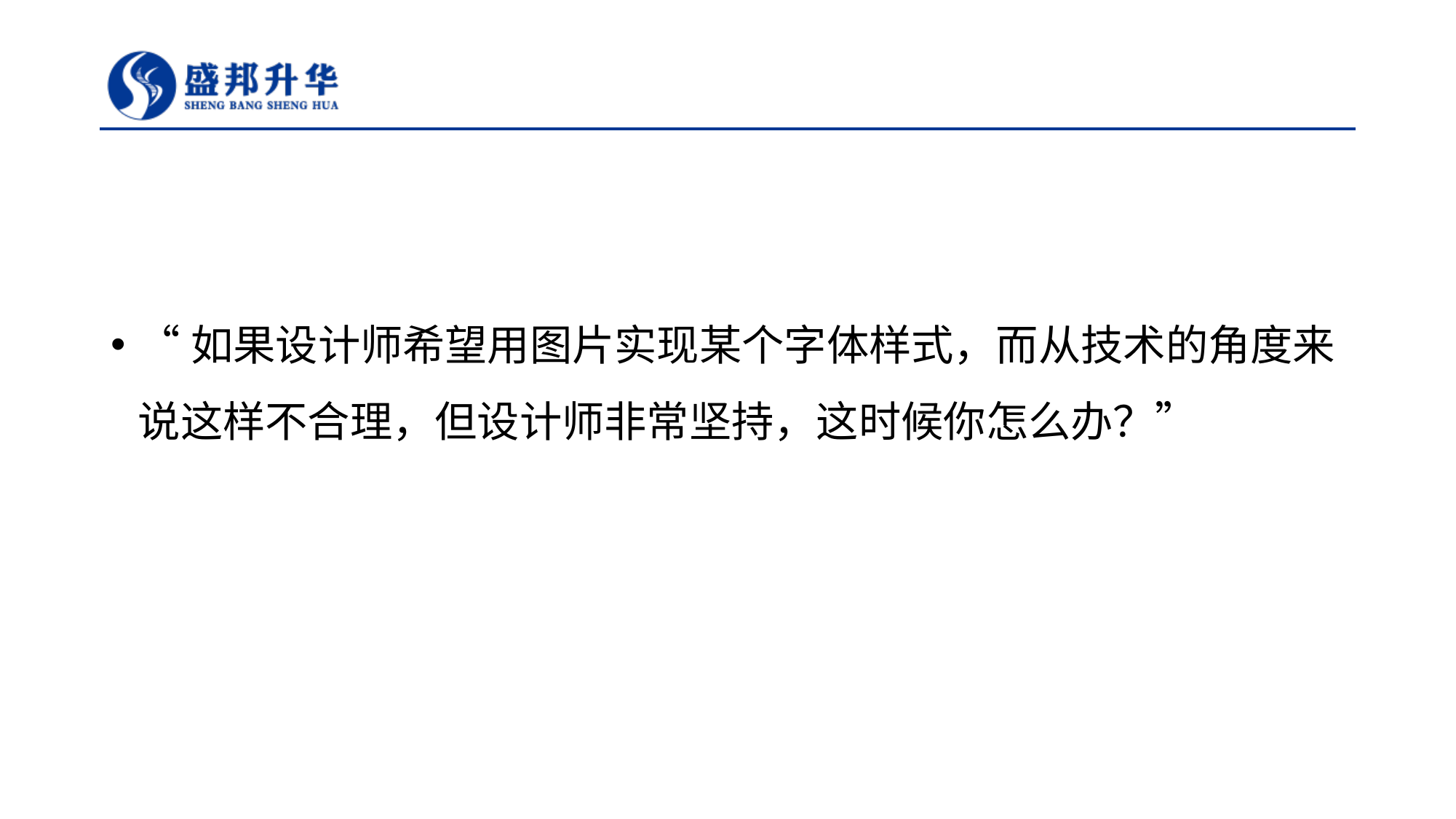

#
“如果设计师希望用图片实现某个字体样式，而从技术的角度来说这样不合理，但设计师非常坚持，这时候你怎么办？”